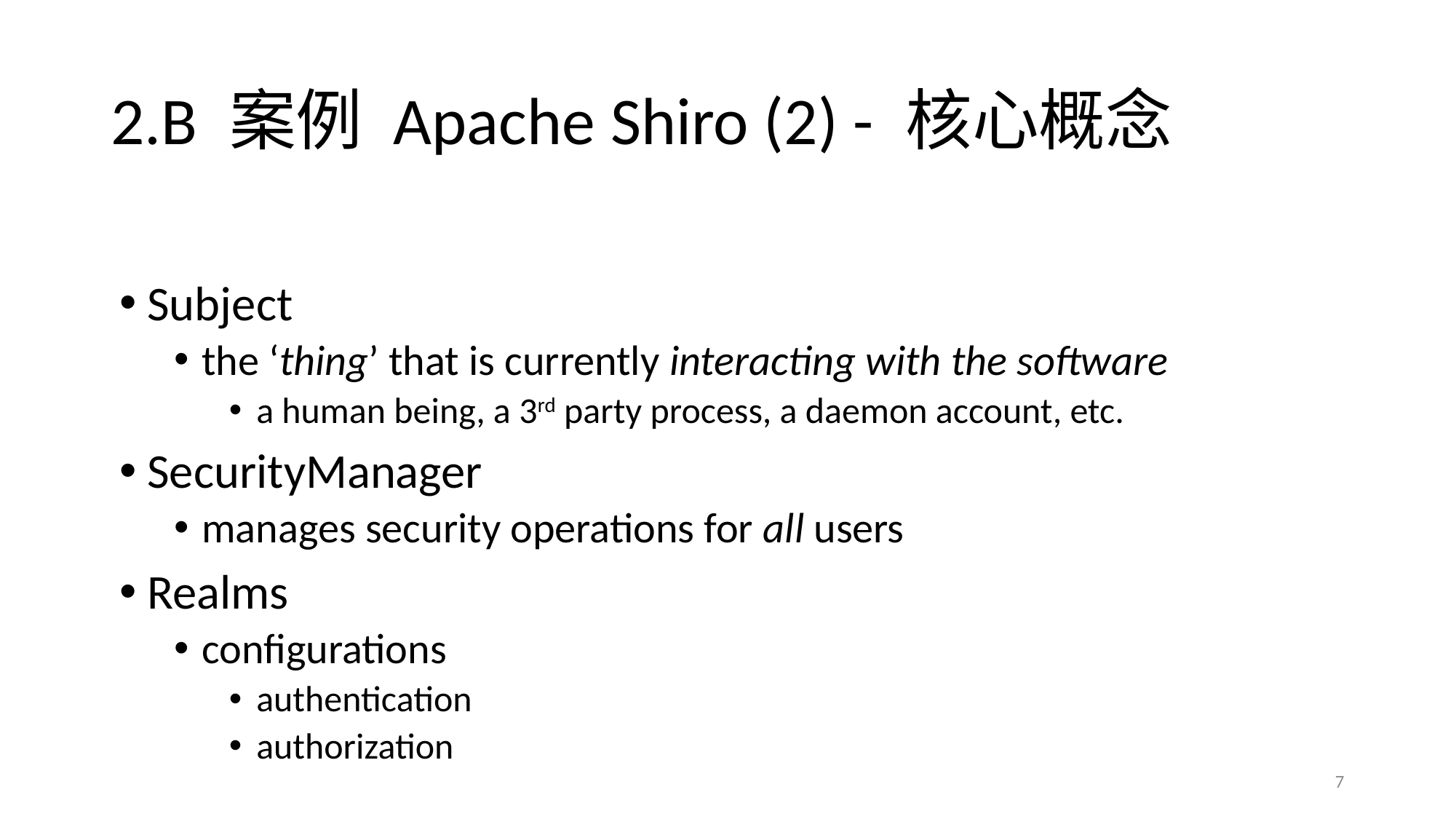

# 2.B 案例 Apache Shiro (2) - 核心概念
Subject
the ‘thing’ that is currently interacting with the software
a human being, a 3rd party process, a daemon account, etc.
SecurityManager
manages security operations for all users
Realms
configurations
authentication
authorization
7